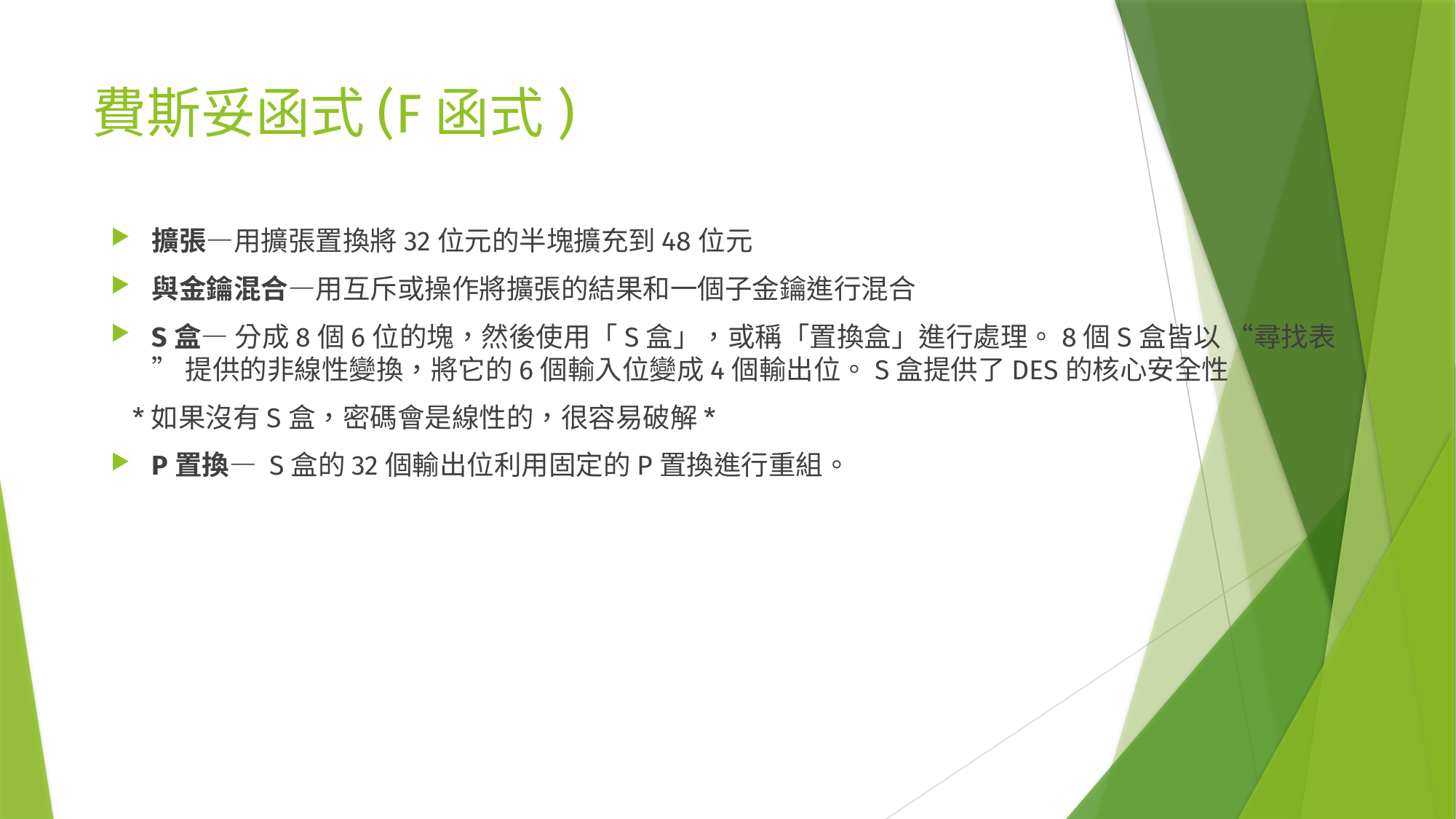

# 費斯妥函式(F函式)
擴張—用擴張置換將32位元的半塊擴充到48位元
與金鑰混合—用互斥或操作將擴張的結果和一個子金鑰進行混合
S盒— 分成8個6位的塊，然後使用「S盒」，或稱「置換盒」進行處理。8個S盒皆以 “尋找表” 提供的非線性變換，將它的6個輸入位變成4個輸出位。S盒提供了DES的核心安全性
   *如果沒有S盒，密碼會是線性的，很容易破解*
P置換— S盒的32個輸出位利用固定的P置換進行重組。